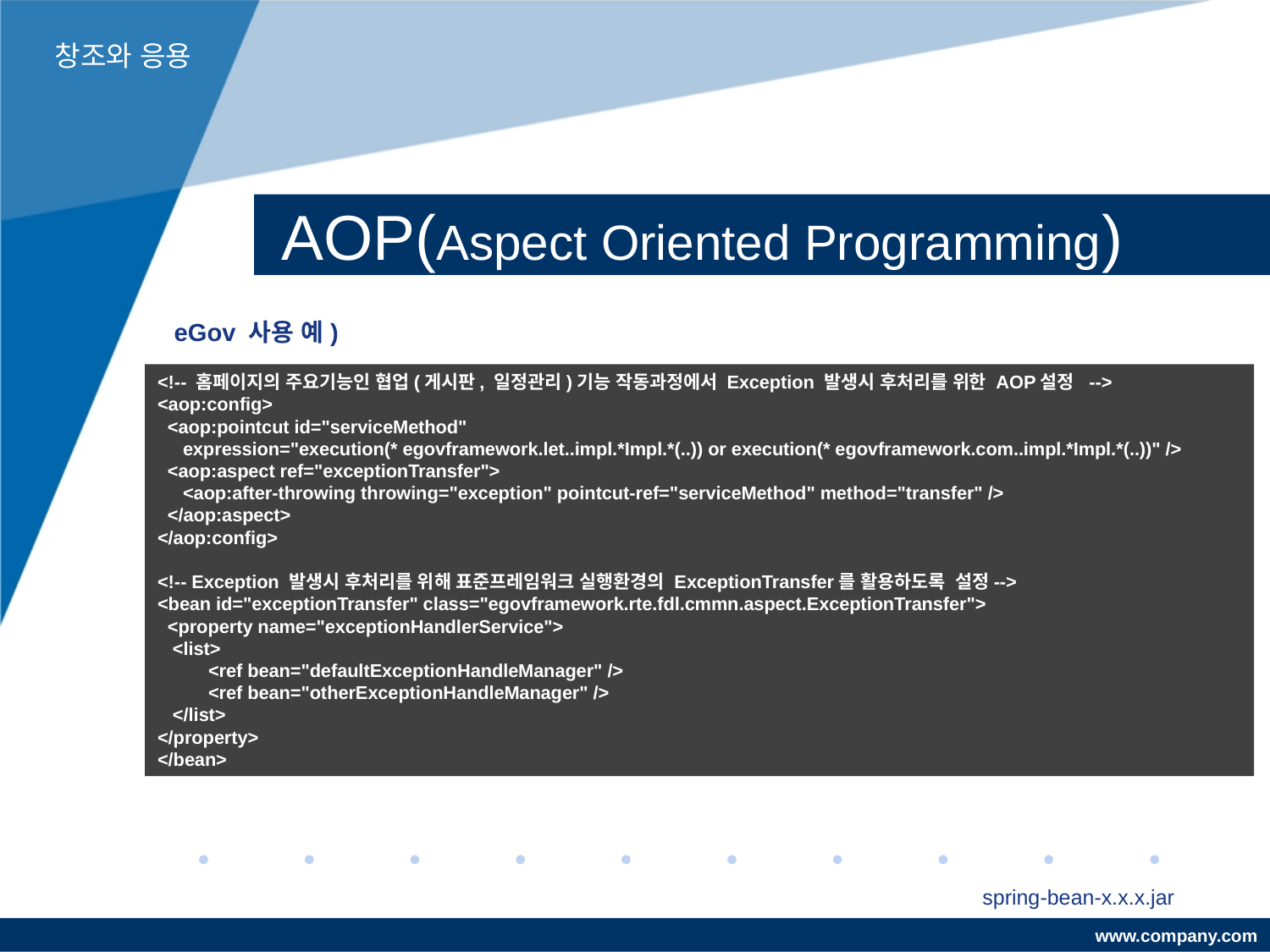

창조와 응용

# AOP(Aspect Oriented Programming)
eGov 사용 예)
<!-- 홈페이지의 주요기능인 협업(게시판, 일정관리)기능 작동과정에서 Exception 발생시 후처리를 위한 AOP설정  -->
<aop:config>
  <aop:pointcut id="serviceMethod"
     expression="execution(* egovframework.let..impl.*Impl.*(..)) or execution(* egovframework.com..impl.*Impl.*(..))" />
  <aop:aspect ref="exceptionTransfer">
     <aop:after-throwing throwing="exception" pointcut-ref="serviceMethod" method="transfer" />
  </aop:aspect>
</aop:config>

<!-- Exception 발생시 후처리를 위해 표준프레임워크 실행환경의 ExceptionTransfer를 활용하도록  설정-->
<bean id="exceptionTransfer" class="egovframework.rte.fdl.cmmn.aspect.ExceptionTransfer">
  <property name="exceptionHandlerService">
   <list>
          <ref bean="defaultExceptionHandleManager" />
          <ref bean="otherExceptionHandleManager" />
   </list>
</property>
</bean>
spring-bean-x.x.x.jar